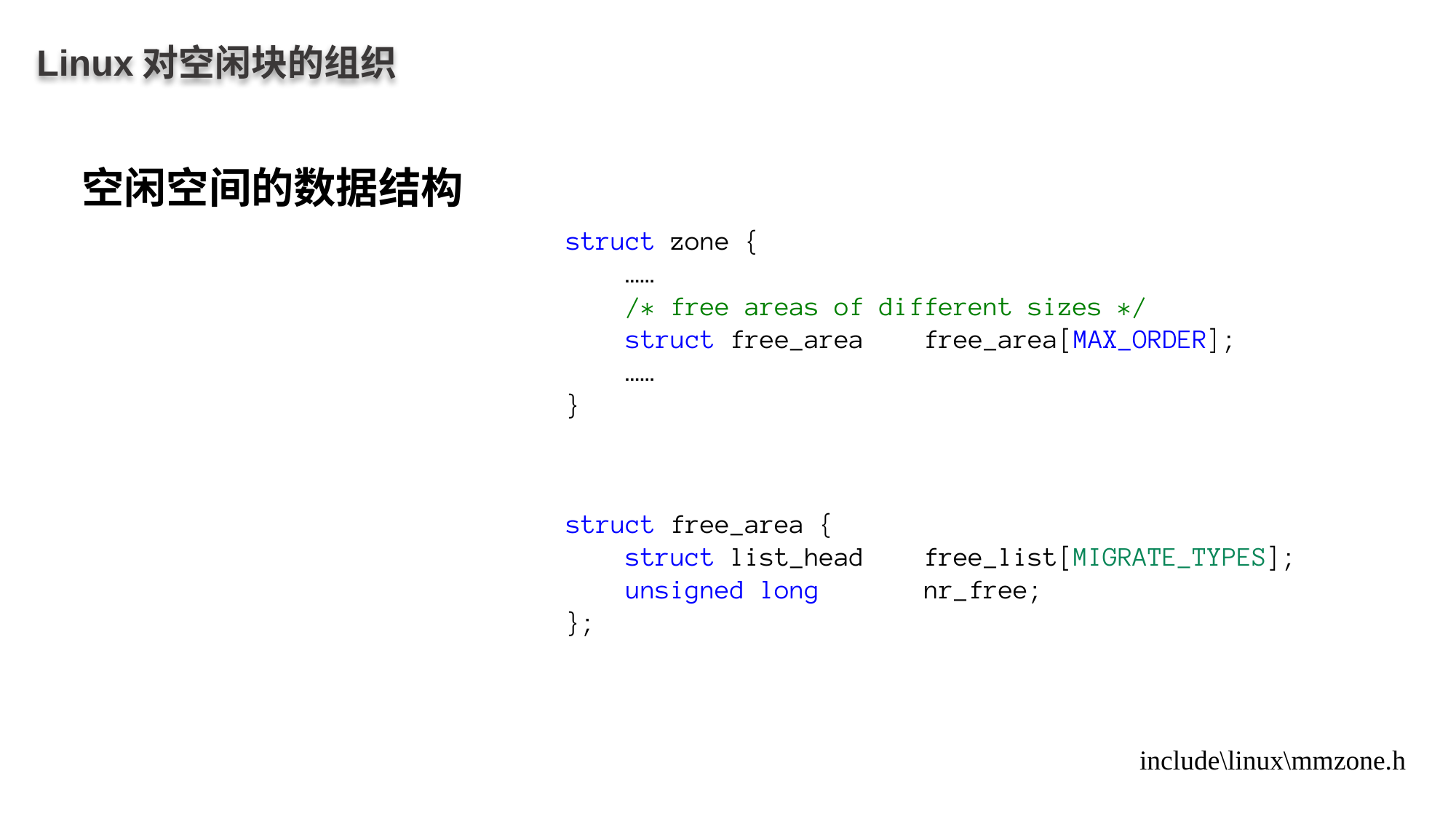

Linux对空闲块的组织
空闲空间的数据结构

struct zone {
    ……
    /* free areas of different sizes */
    struct free_area    free_area[MAX_ORDER];
    ……
}
struct free_area {
    struct list_head    free_list[MIGRATE_TYPES];
    unsigned long       nr_free;
};
include\linux\mmzone.h

23